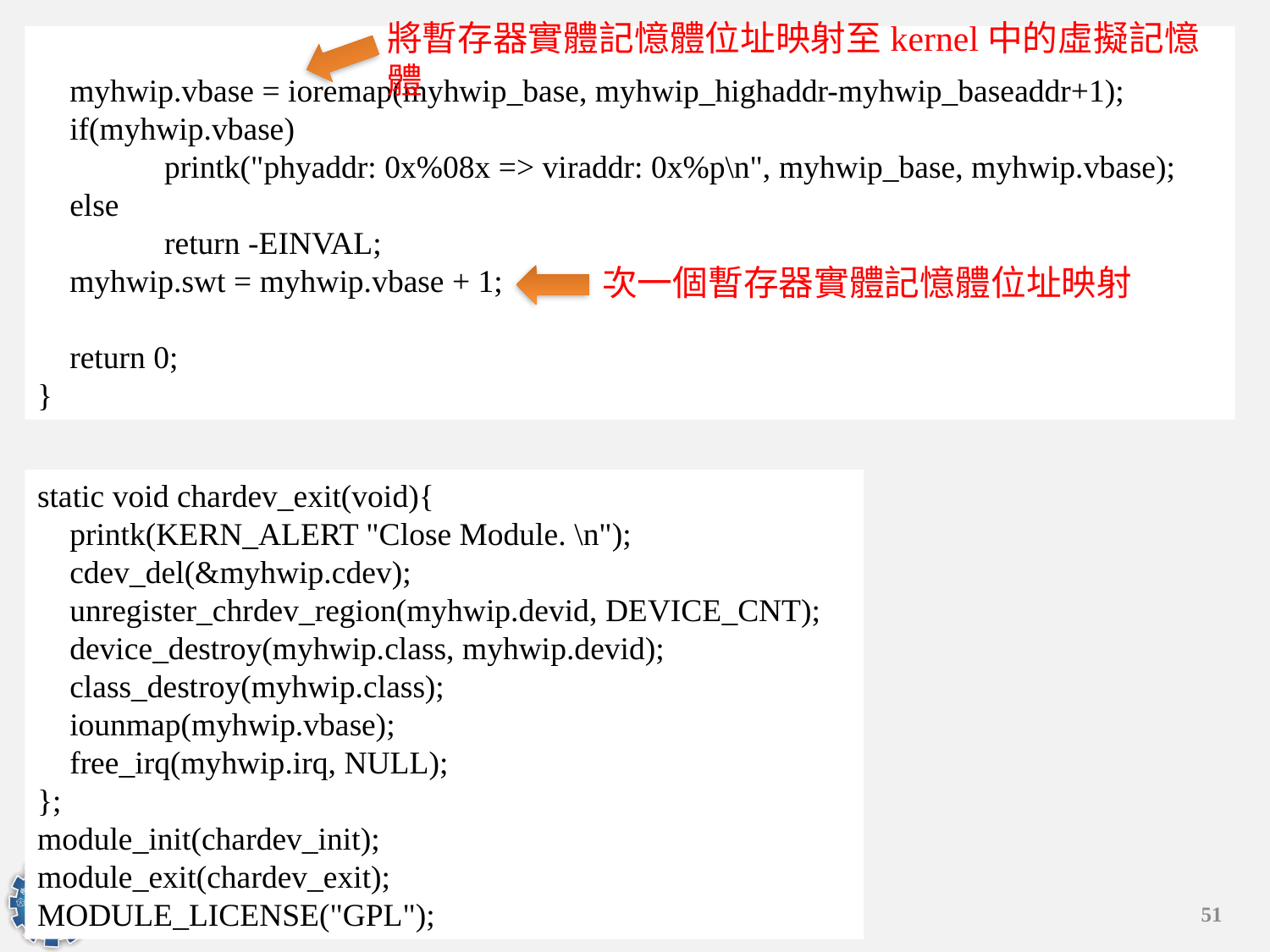

將暫存器實體記憶體位址映射至kernel中的虛擬記憶體

    myhwip.vbase = ioremap(myhwip_base, myhwip_highaddr-myhwip_baseaddr+1);
    if(myhwip.vbase)
	printk("phyaddr: 0x%08x => viraddr: 0x%p\n", myhwip_base, myhwip.vbase);
    else
	return -EINVAL;
    myhwip.swt = myhwip.vbase + 1;

    return 0;
}

次一個暫存器實體記憶體位址映射

static void chardev_exit(void){
    printk(KERN_ALERT "Close Module. \n");
    cdev_del(&myhwip.cdev);
    unregister_chrdev_region(myhwip.devid, DEVICE_CNT);
    device_destroy(myhwip.class, myhwip.devid);
    class_destroy(myhwip.class);
    iounmap(myhwip.vbase);
    free_irq(myhwip.irq, NULL);
};
module_init(chardev_init);
module_exit(chardev_exit);
MODULE_LICENSE("GPL");
51